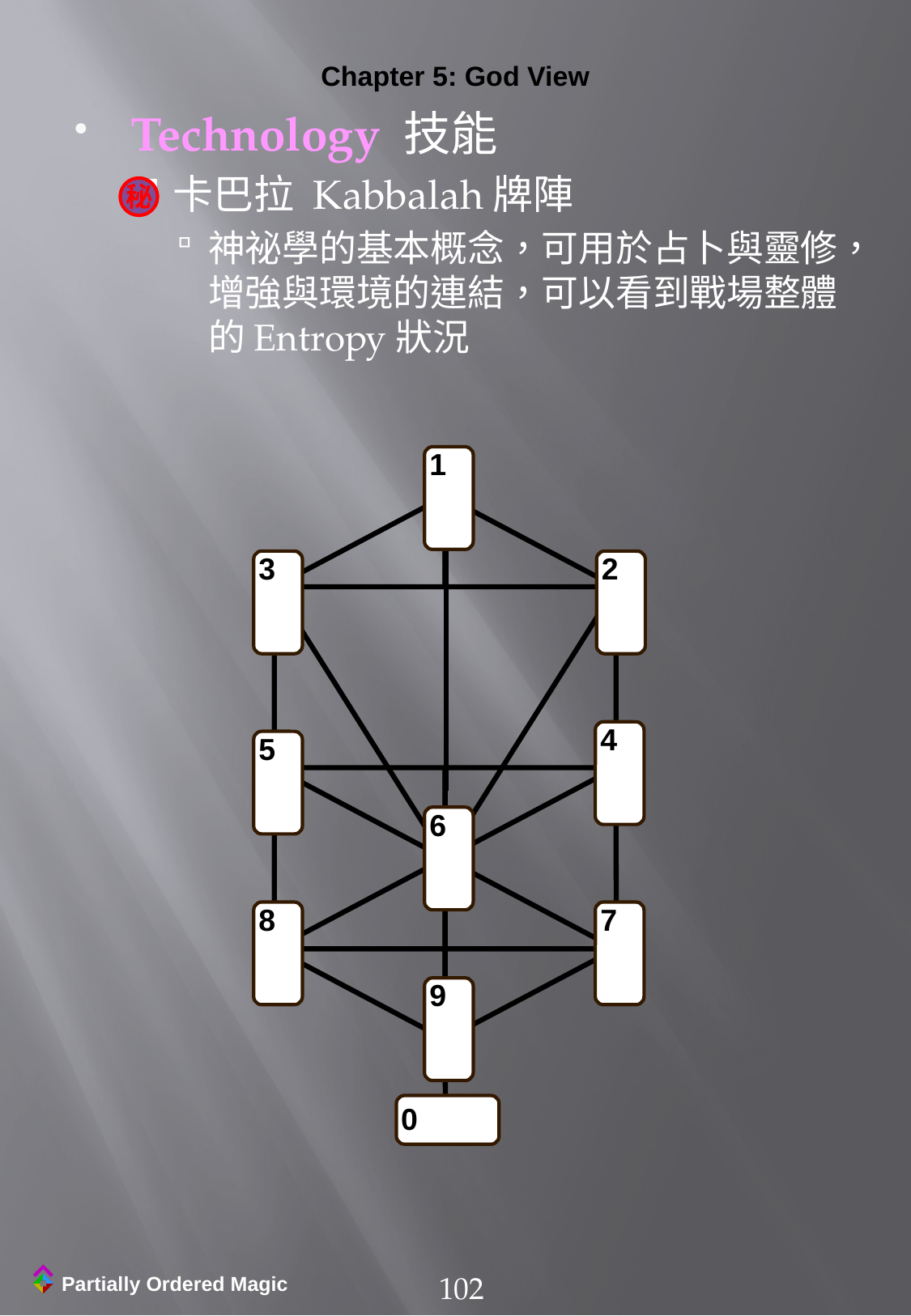

# Chapter 5: God View
Technology 技能
卡巴拉 Kabbalah牌陣
神祕學的基本概念，可用於占卜與靈修，增強與環境的連結，可以看到戰場整體的Entropy狀況
秘

1

3

2

4

5

6

8

7

9

0